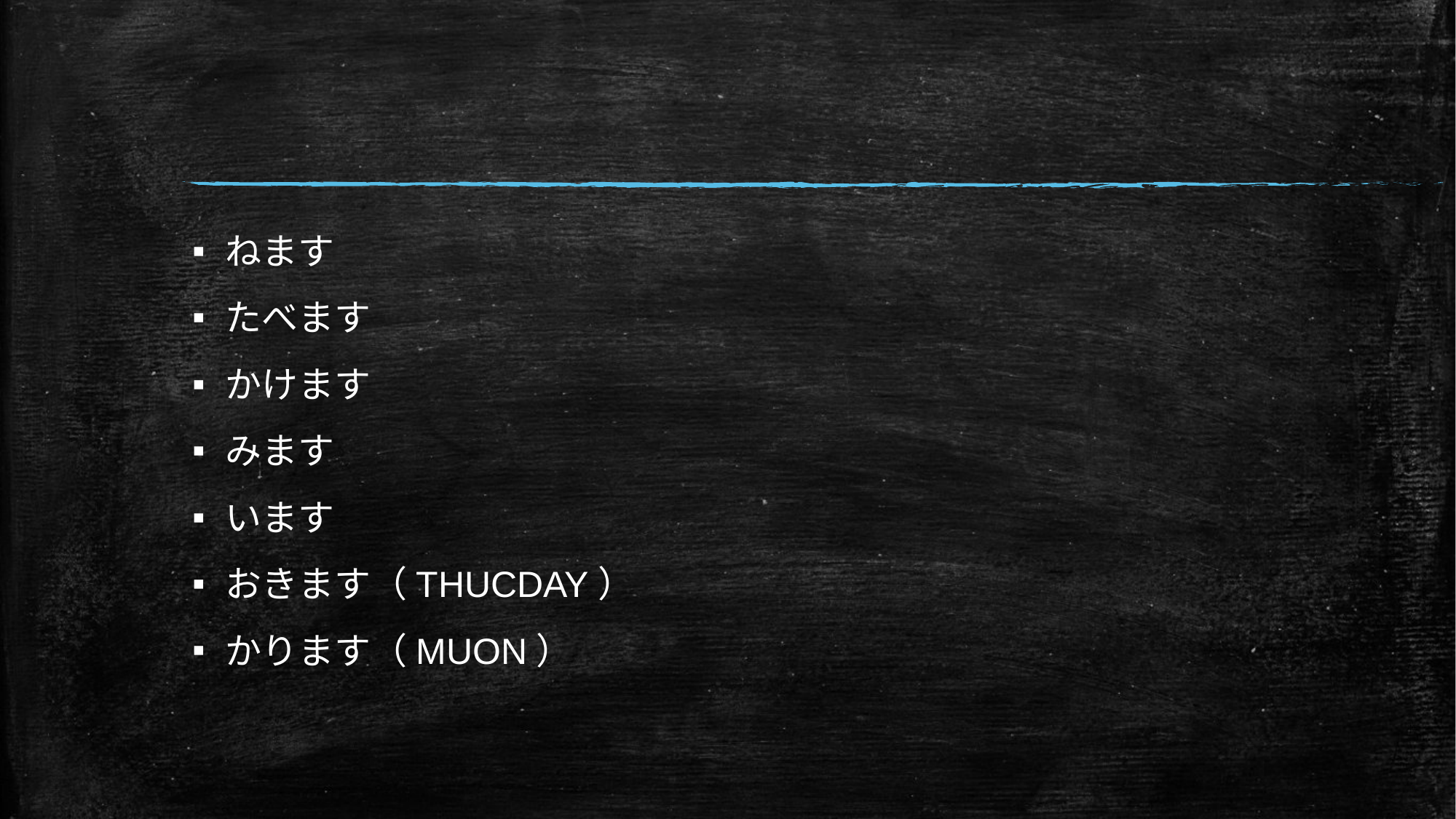

#
ねます
たべます
かけます
みます
います
おきます（THUCDAY）
かります（MUON）